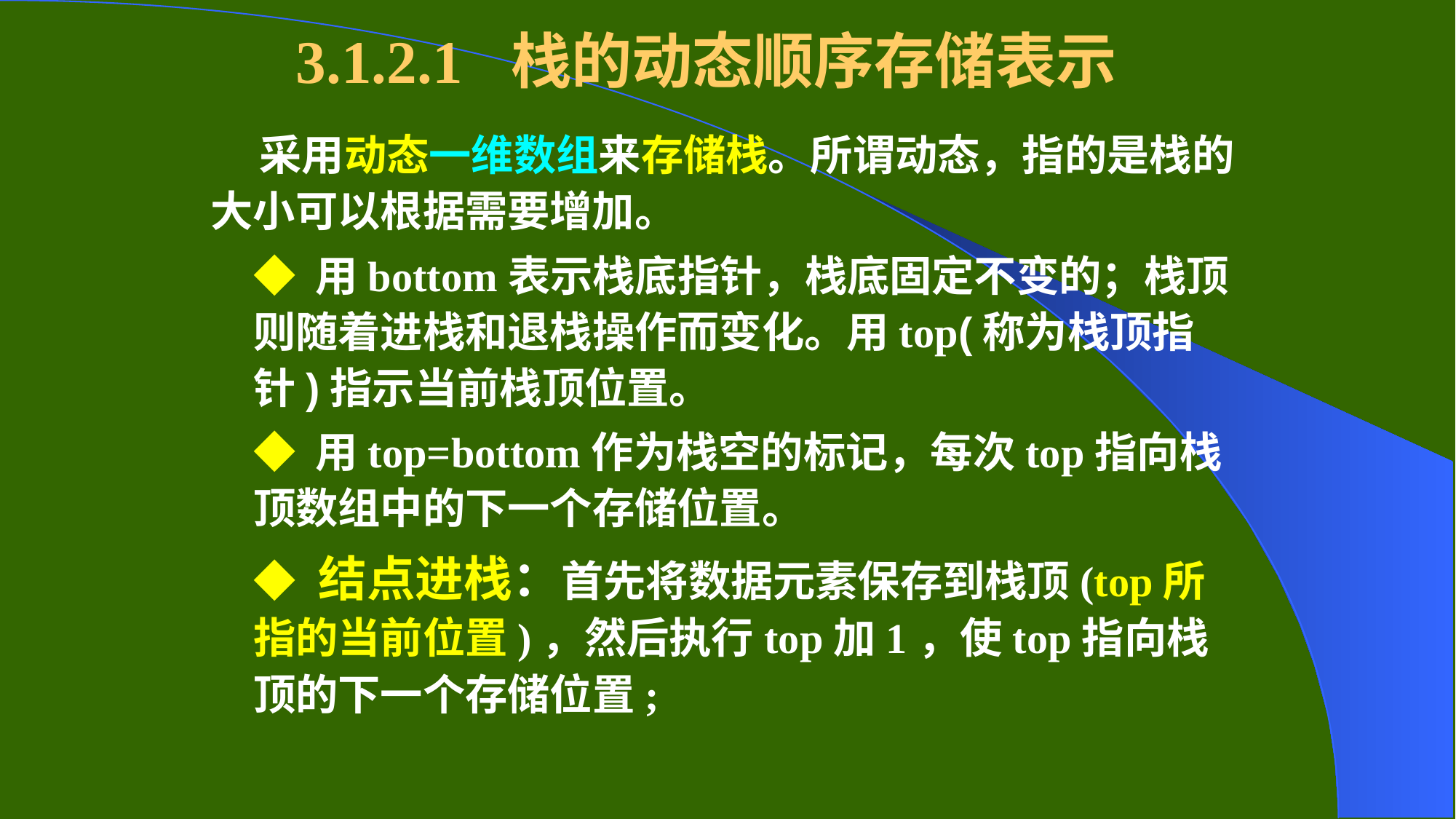

# 3.1.2.1  栈的动态顺序存储表示
    采用动态一维数组来存储栈。所谓动态，指的是栈的大小可以根据需要增加。
◆ 用bottom表示栈底指针，栈底固定不变的；栈顶则随着进栈和退栈操作而变化。用top(称为栈顶指针)指示当前栈顶位置。
◆ 用top=bottom作为栈空的标记，每次top指向栈顶数组中的下一个存储位置。
◆ 结点进栈：首先将数据元素保存到栈顶(top所指的当前位置)，然后执行top加1，使top指向栈顶的下一个存储位置;